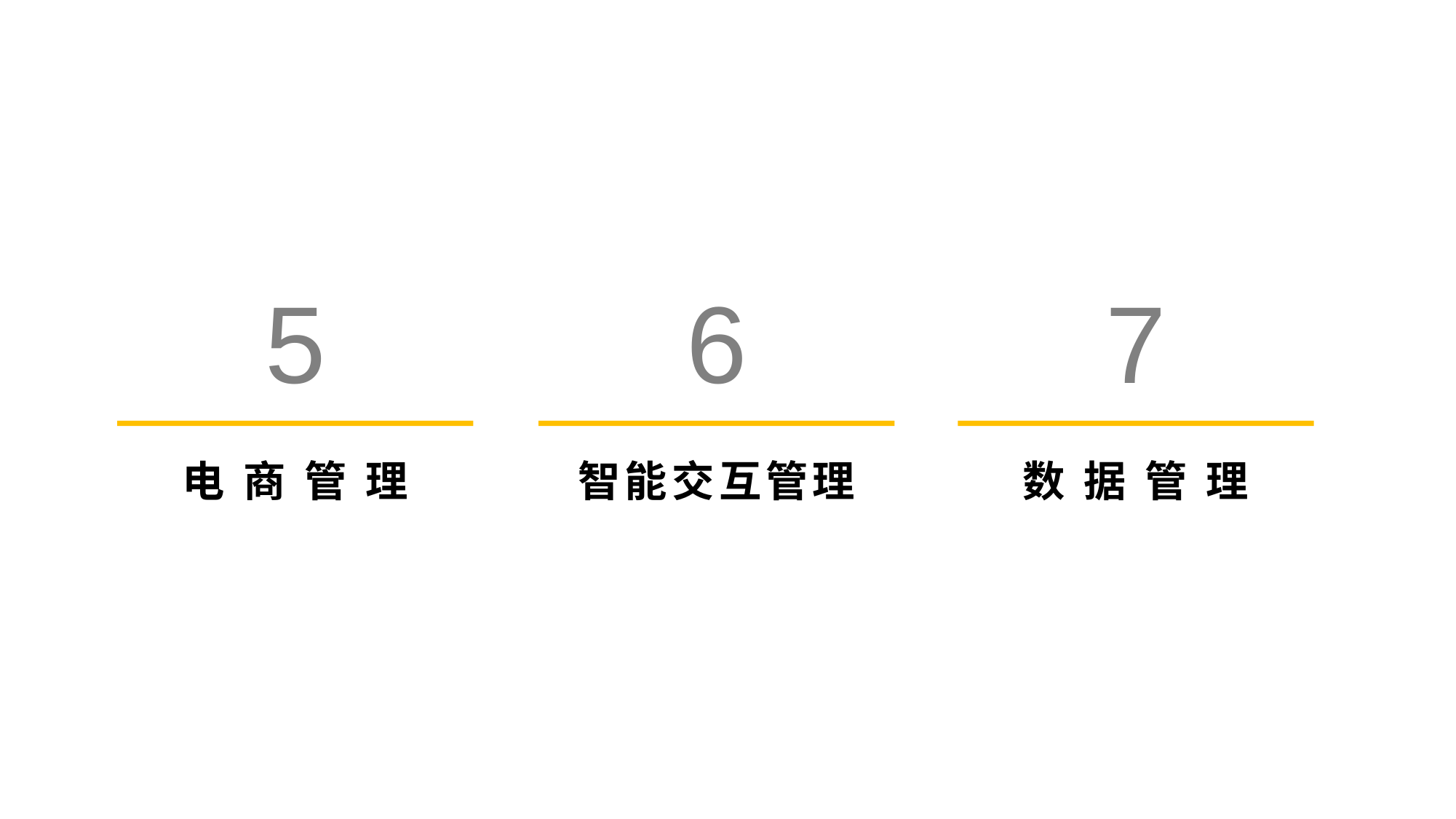

5
6

智能交互管理
7

数 据 管 理

电 商 管 理